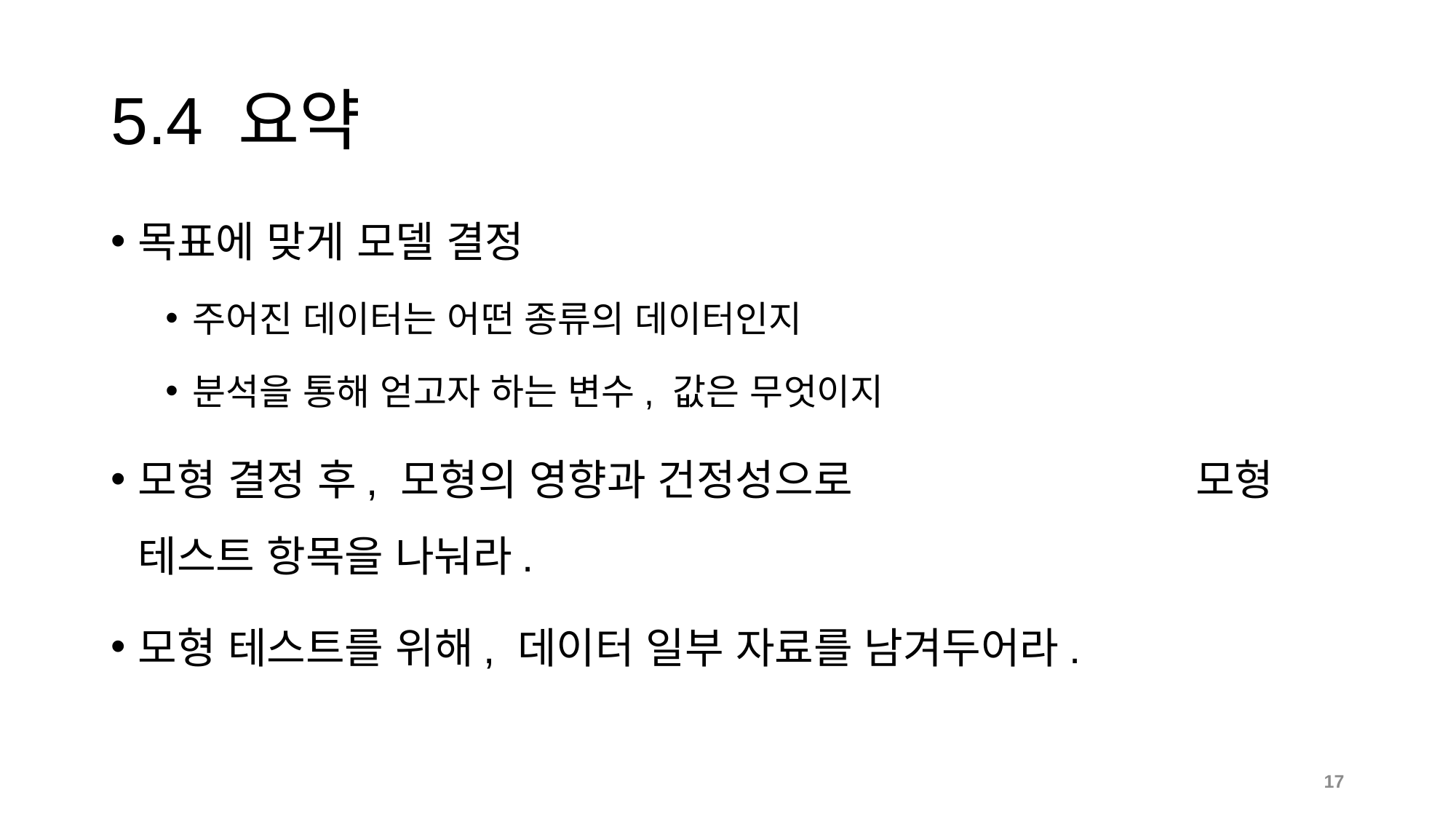

# 5.4 요약
목표에 맞게 모델 결정
주어진 데이터는 어떤 종류의 데이터인지
분석을 통해 얻고자 하는 변수, 값은 무엇이지
모형 결정 후, 모형의 영향과 건정성으로                             모형 테스트 항목을 나눠라.
모형 테스트를 위해, 데이터 일부 자료를 남겨두어라.
17